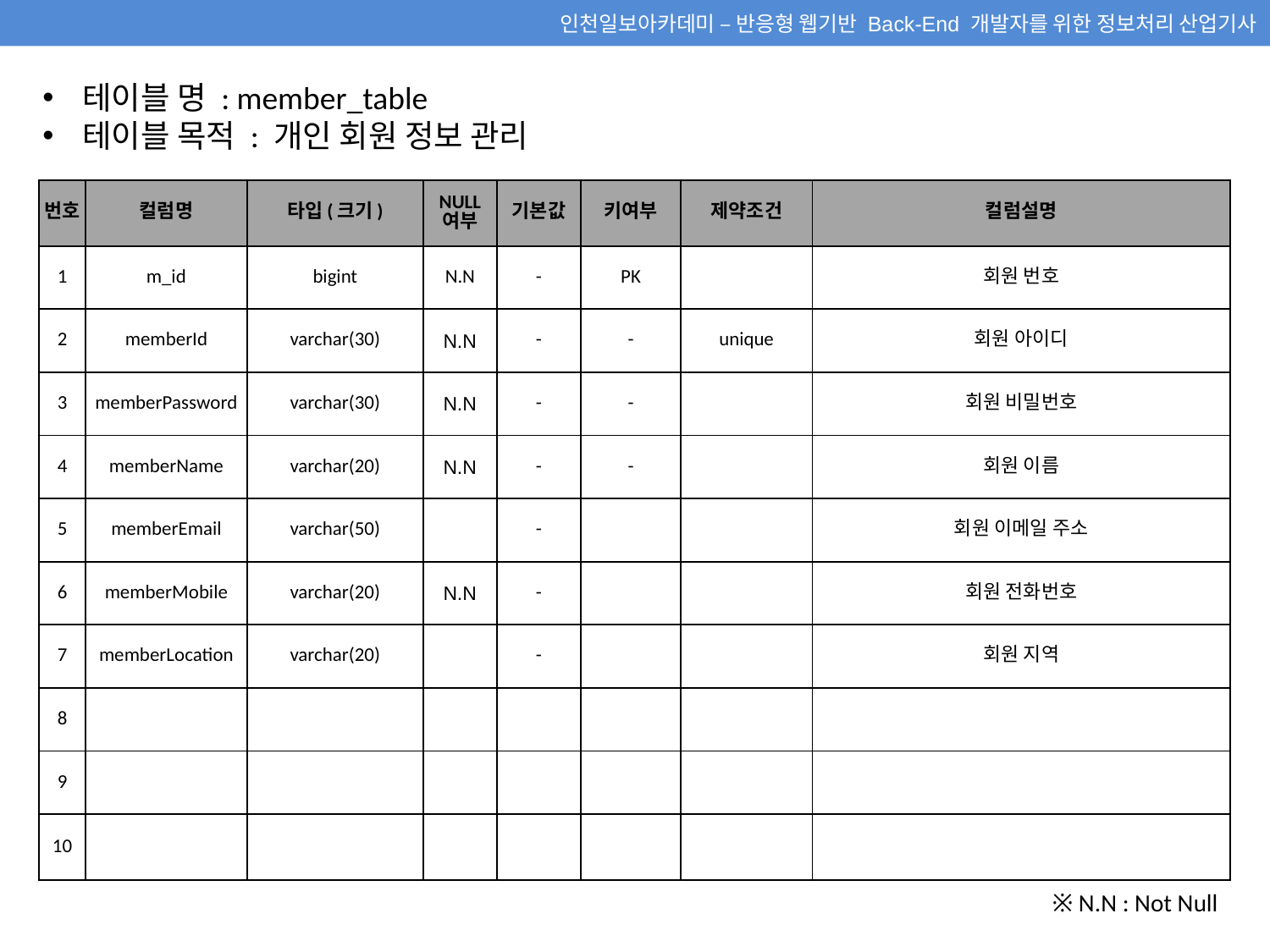

테이블 명 : member_table
테이블 목적 : 개인 회원 정보 관리
| 번호 | 컬럼명 | 타입(크기) | NULL 여부 | 기본값 | 키여부 | 제약조건 | 컬럼설명 |
| --- | --- | --- | --- | --- | --- | --- | --- |
| 1 | m\_id | bigint | N.N | - | PK |  | 회원 번호 |
| 2 | memberId | varchar(30) | N.N | - | - | unique | 회원 아이디 |
| 3 | memberPassword | varchar(30) | N.N | - | - |  | 회원 비밀번호 |
| 4 | memberName | varchar(20) | N.N | - | - |  | 회원 이름 |
| 5 | memberEmail | varchar(50) |  | - |  |  | 회원 이메일 주소 |
| 6 | memberMobile | varchar(20) | N.N | - |  |  | 회원 전화번호 |
| 7 | memberLocation | varchar(20) |  | - |  |  | 회원 지역 |
| 8 |  |  |  |  |  |  |  |
| 9 |  |  |  |  |  |  |  |
| 10 |  |  |  |  |  |  |  |
※ N.N : Not Null